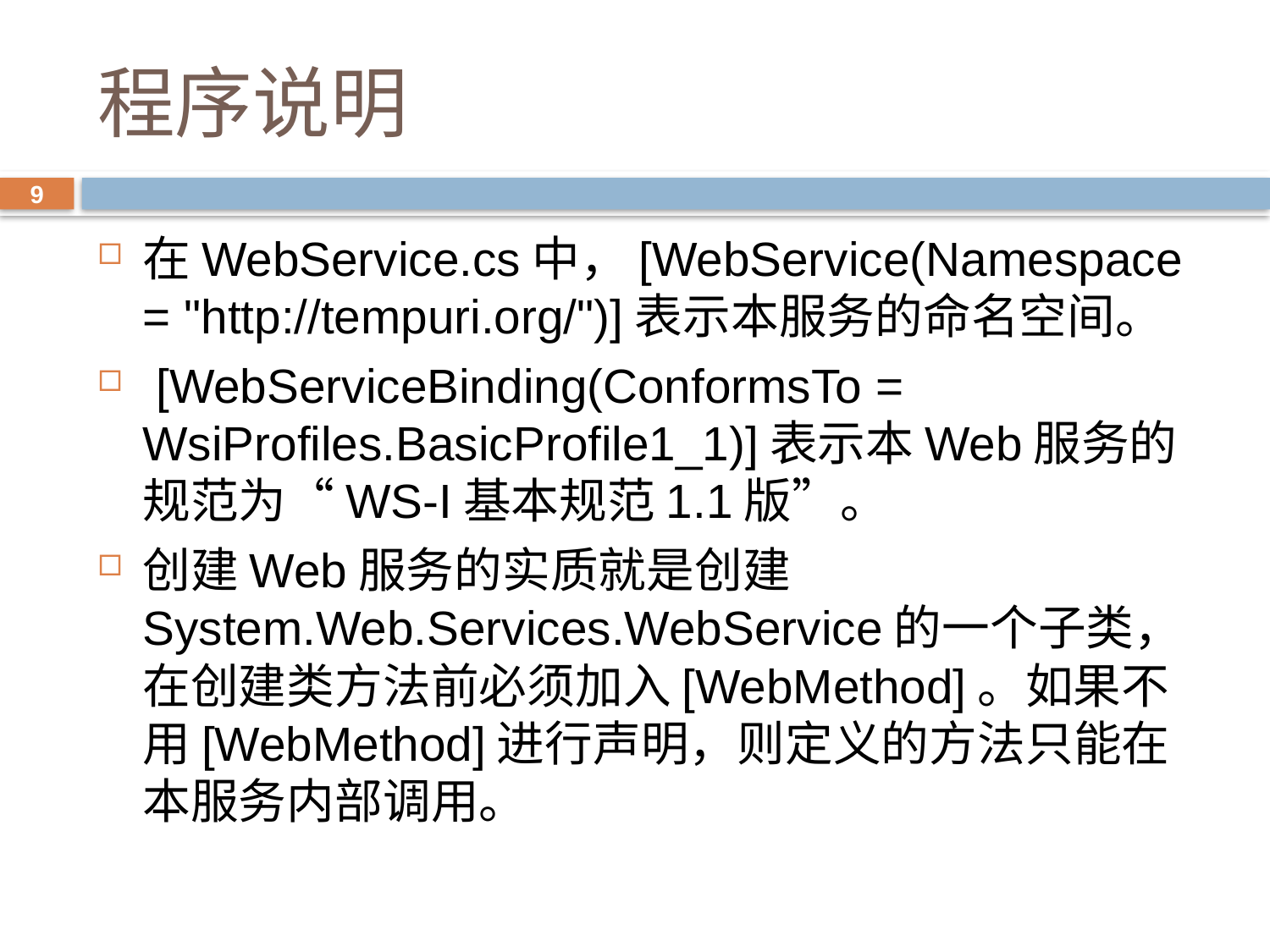

# 程序说明
9
在WebService.cs中，[WebService(Namespace = "http://tempuri.org/")]表示本服务的命名空间。
 [WebServiceBinding(ConformsTo = WsiProfiles.BasicProfile1_1)]表示本Web服务的规范为“WS-I基本规范1.1版”。
创建Web服务的实质就是创建System.Web.Services.WebService的一个子类，在创建类方法前必须加入[WebMethod]。如果不用[WebMethod]进行声明，则定义的方法只能在本服务内部调用。